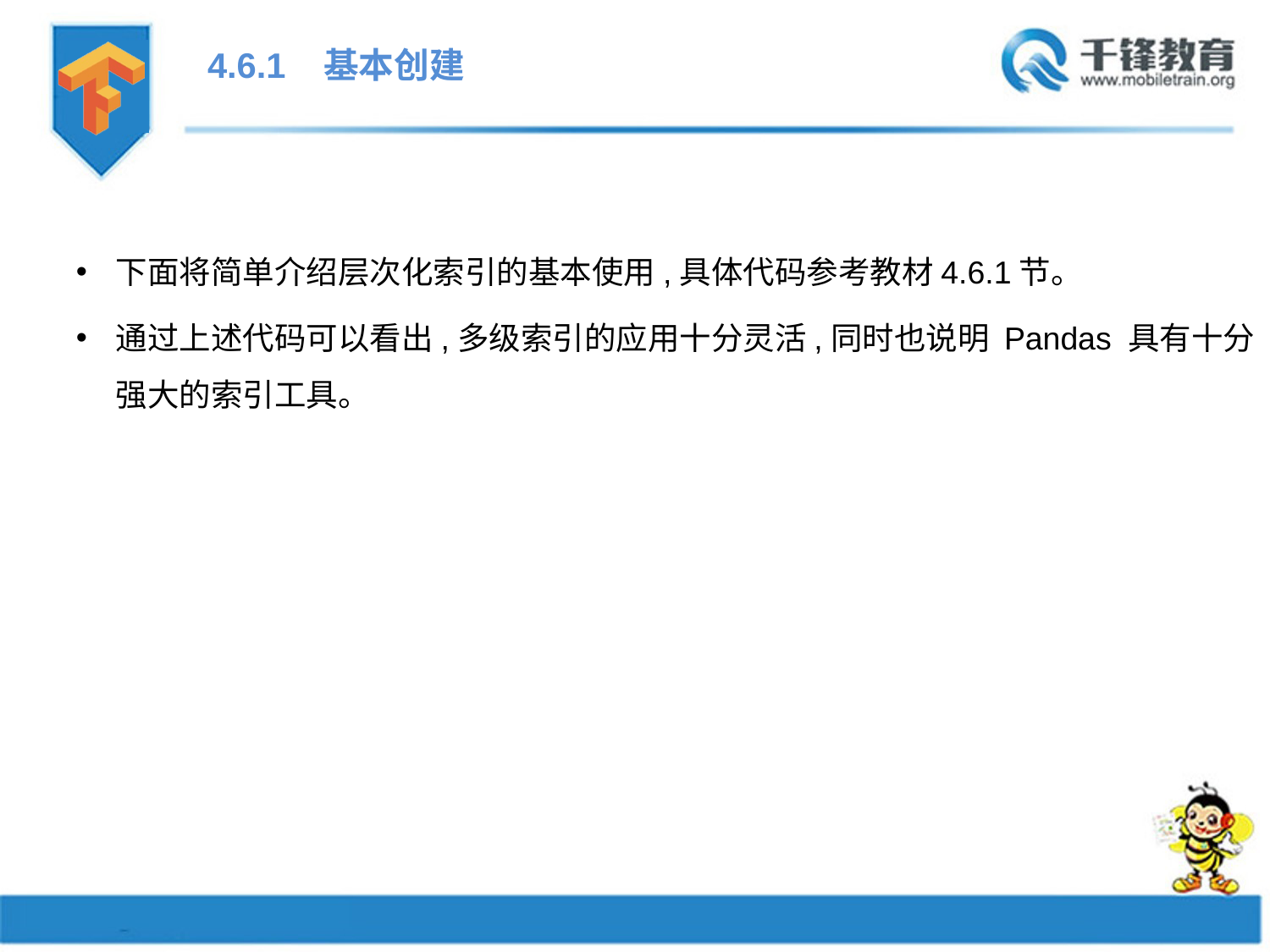

4.6.1   基本创建
下面将简单介绍层次化索引的基本使用,具体代码参考教材4.6.1节。
通过上述代码可以看出,多级索引的应用十分灵活,同时也说明 Pandas 具有十分强大的索引工具。